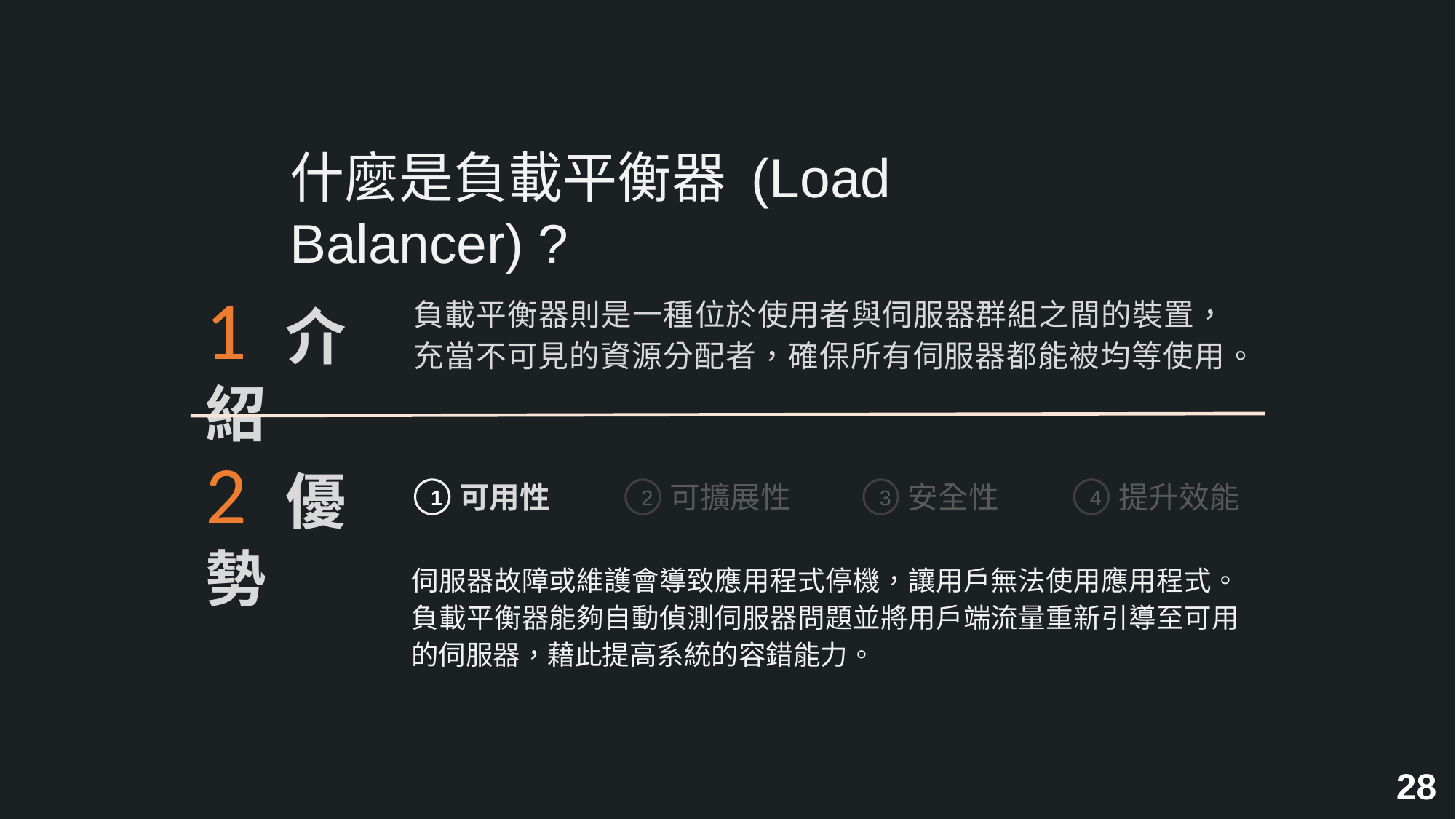

什麼是負載平衡器 (Load Balancer) ?
1 介紹
負載平衡器則是一種位於使用者與伺服器群組之間的裝置，充當不可見的資源分配者，確保所有伺服器都能被均等使用。
2 優勢
可用性
1
可擴展性
2
安全性
3
提升效能
4
伺服器故障或維護會導致應用程式停機，讓用戶無法使用應用程式。負載平衡器能夠自動偵測伺服器問題並將用戶端流量重新引導至可用的伺服器，藉此提高系統的容錯能力。
28